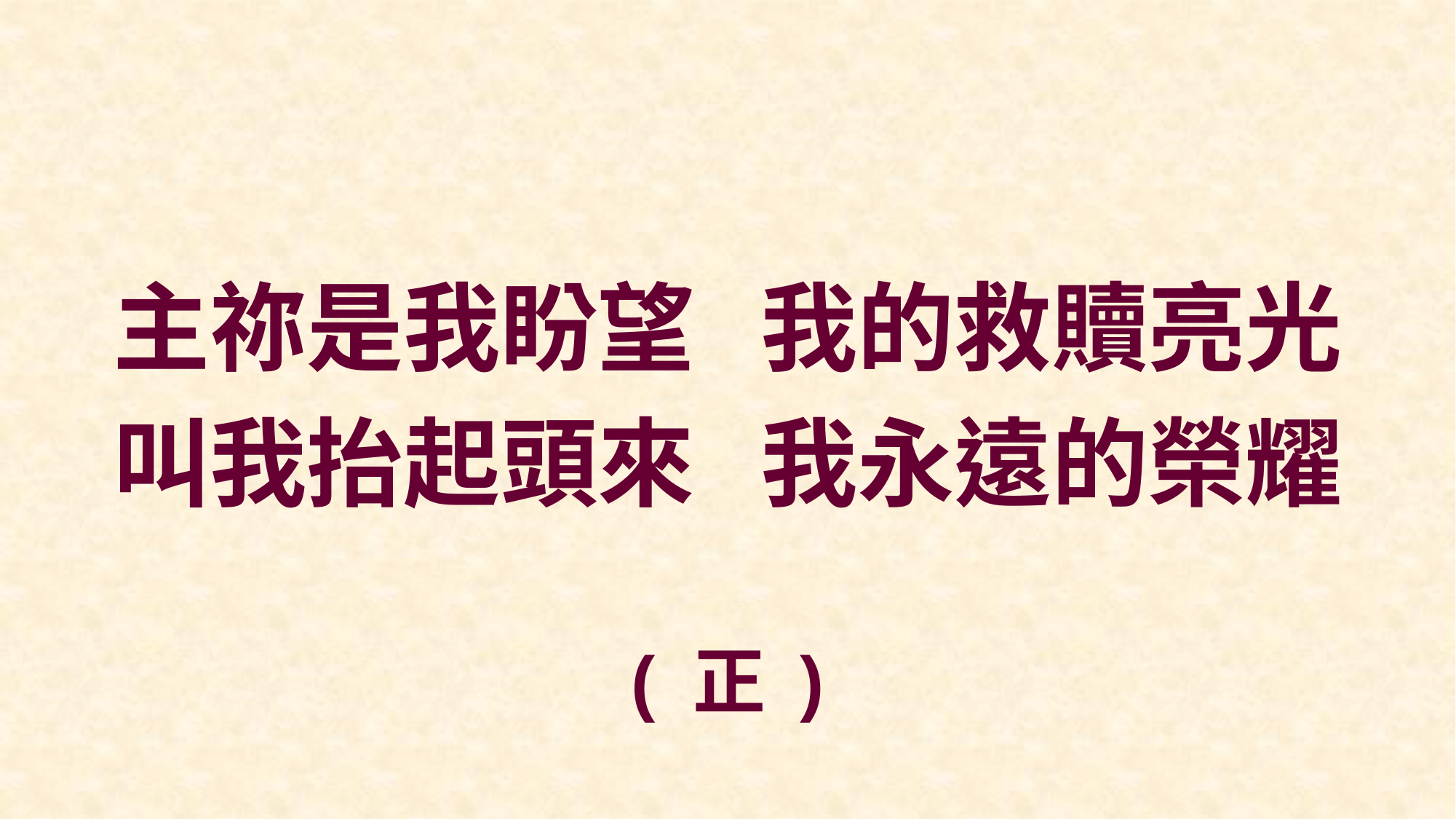

主祢是我盼望   我的救贖亮光
叫我抬起頭來   我永遠的榮耀
( 正 )